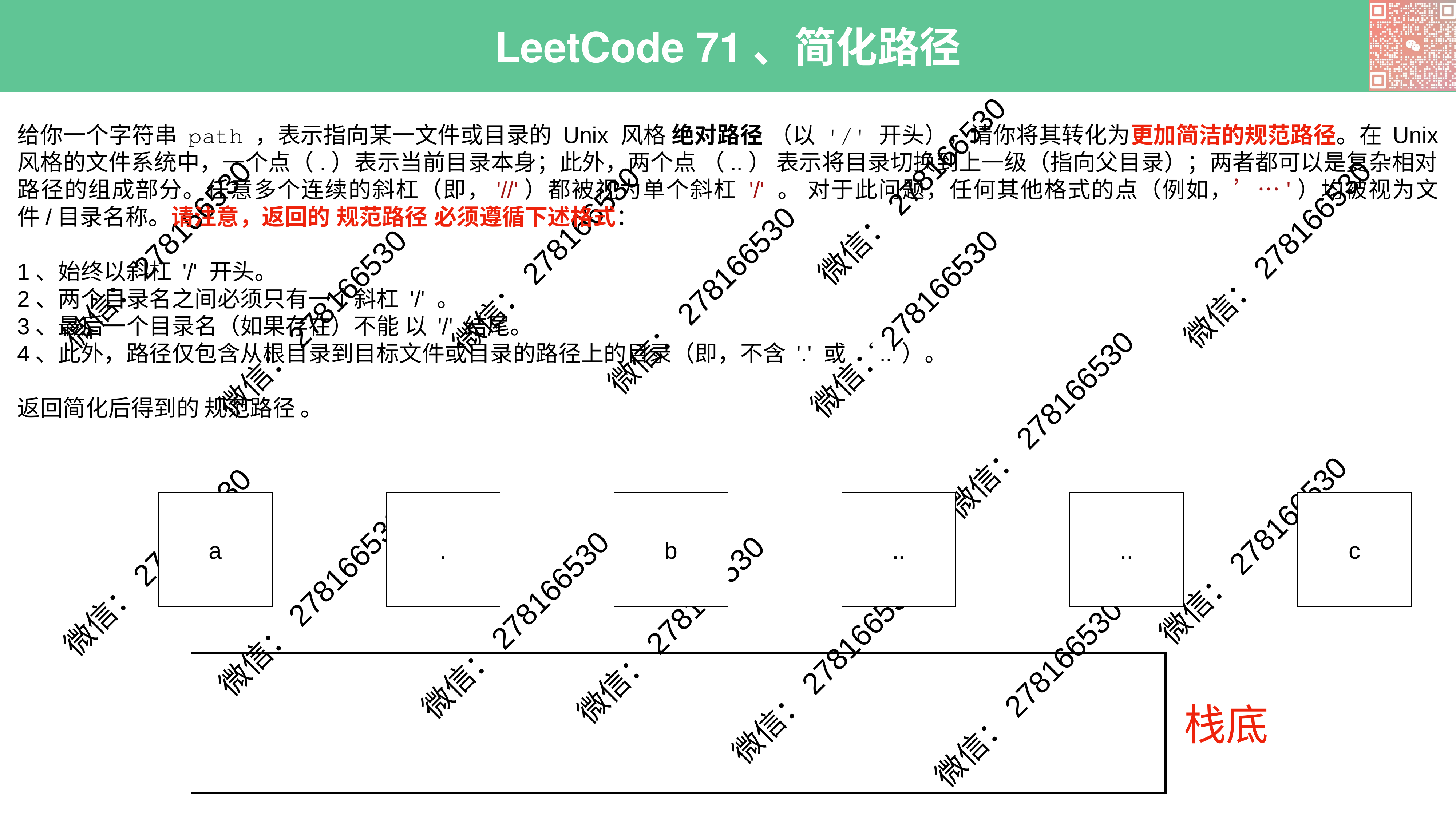

a
.
b
..
..
c

栈底